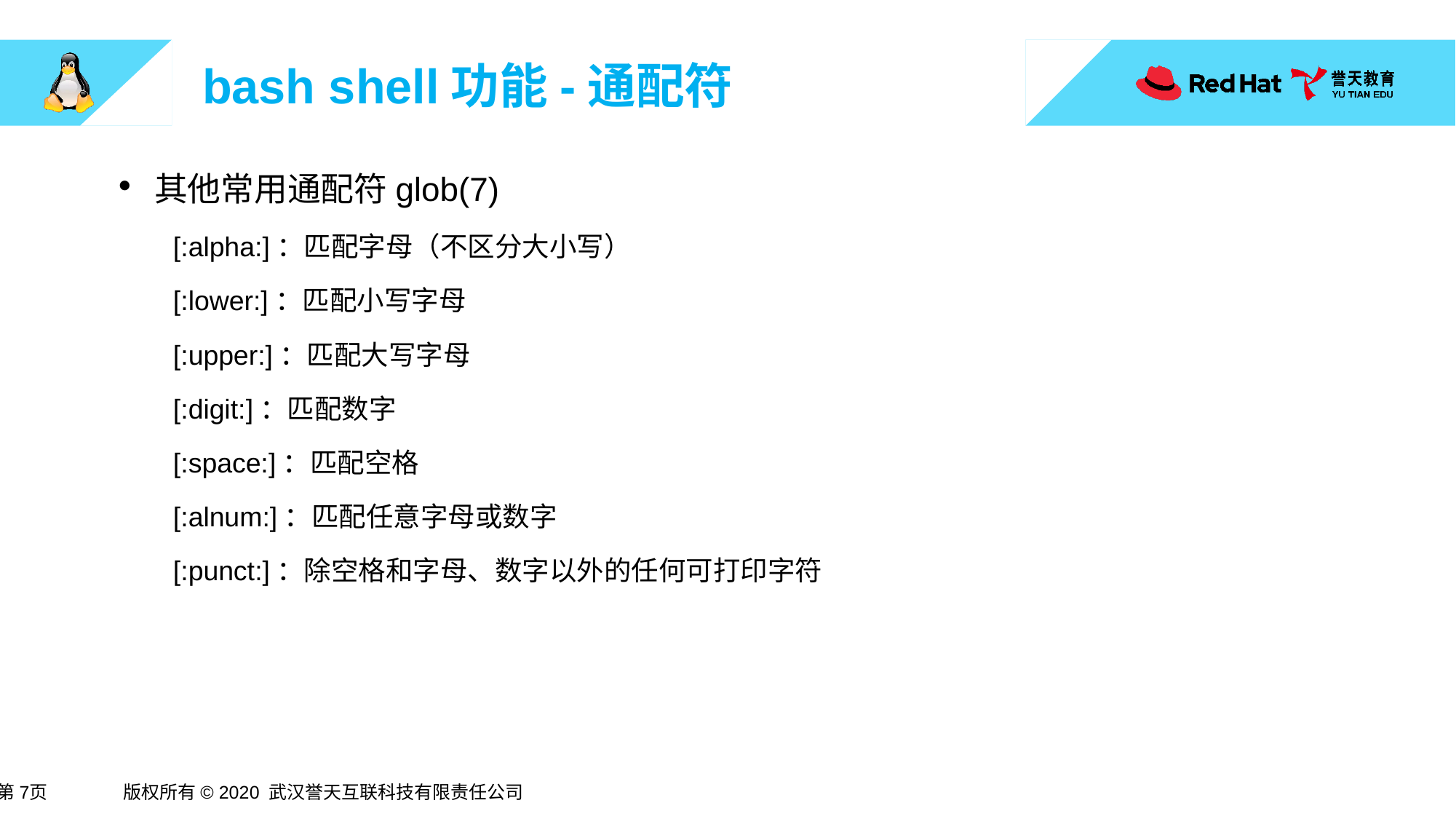

# bash shell功能-通配符
其他常用通配符glob(7)
[:alpha:]：匹配字母（不区分大小写）
[:lower:]：匹配小写字母
[:upper:]：匹配大写字母
[:digit:]：匹配数字
[:space:]：匹配空格
[:alnum:]：匹配任意字母或数字
[:punct:]：除空格和字母、数字以外的任何可打印字符

7